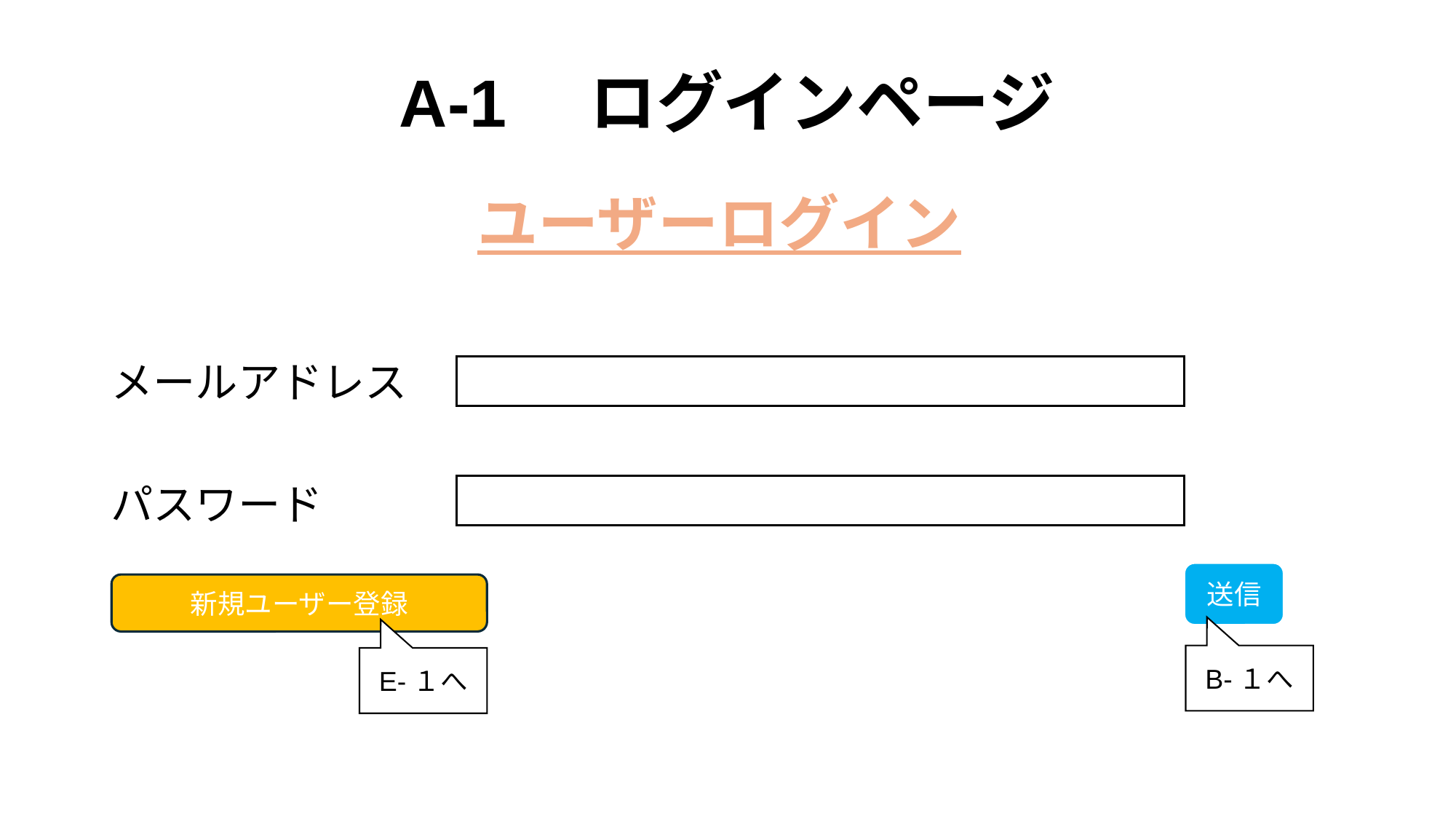

# A-1　ログインページ

メールアドレス

パスワード
ユーザーログイン

送信
新規ユーザー登録
B-１へ
E-１へ